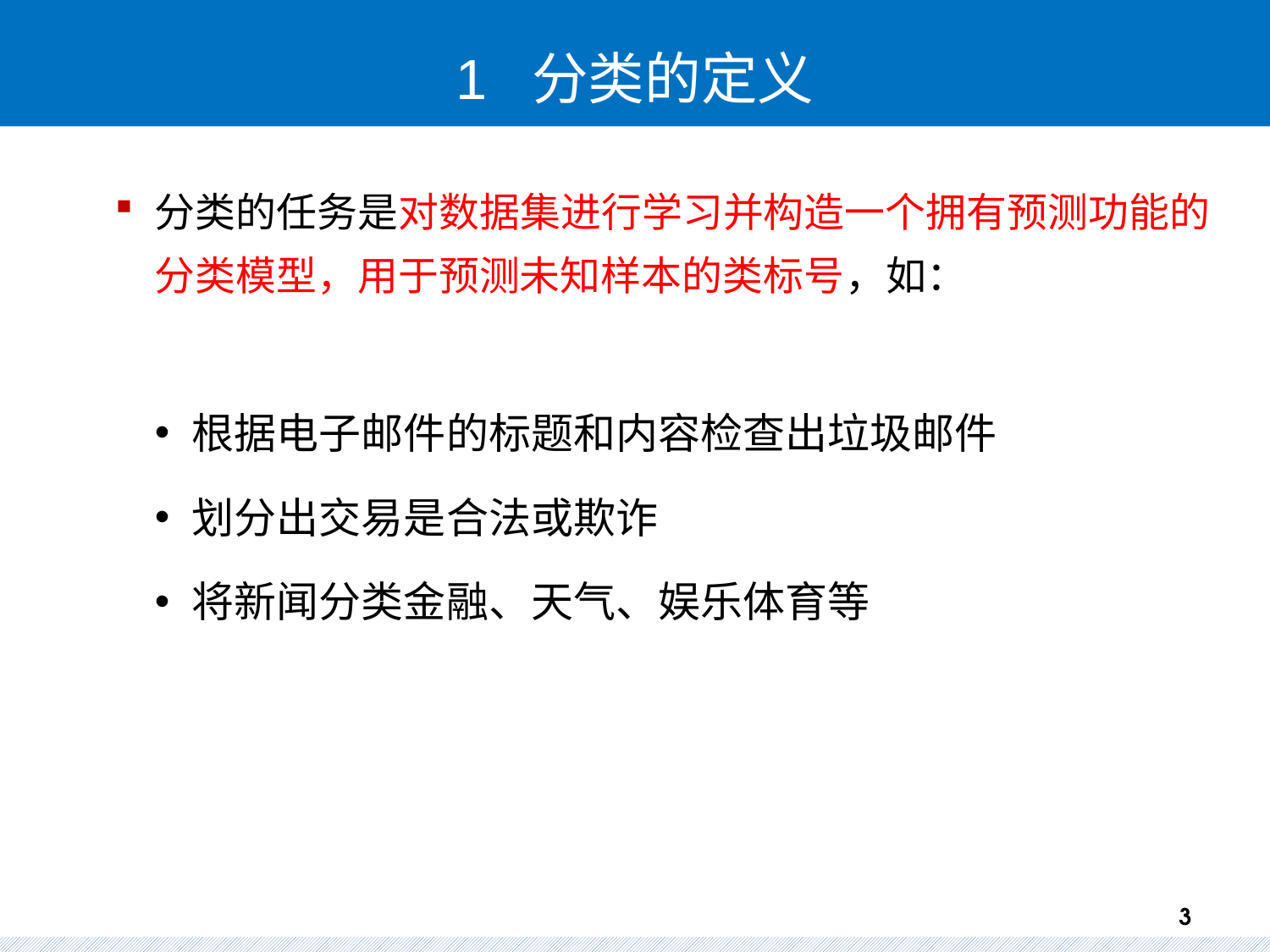

# 1  分类的定义
分类的任务是对数据集进行学习并构造一个拥有预测功能的分类模型，用于预测未知样本的类标号，如：

根据电子邮件的标题和内容检查出垃圾邮件
划分出交易是合法或欺诈
将新闻分类金融、天气、娱乐体育等